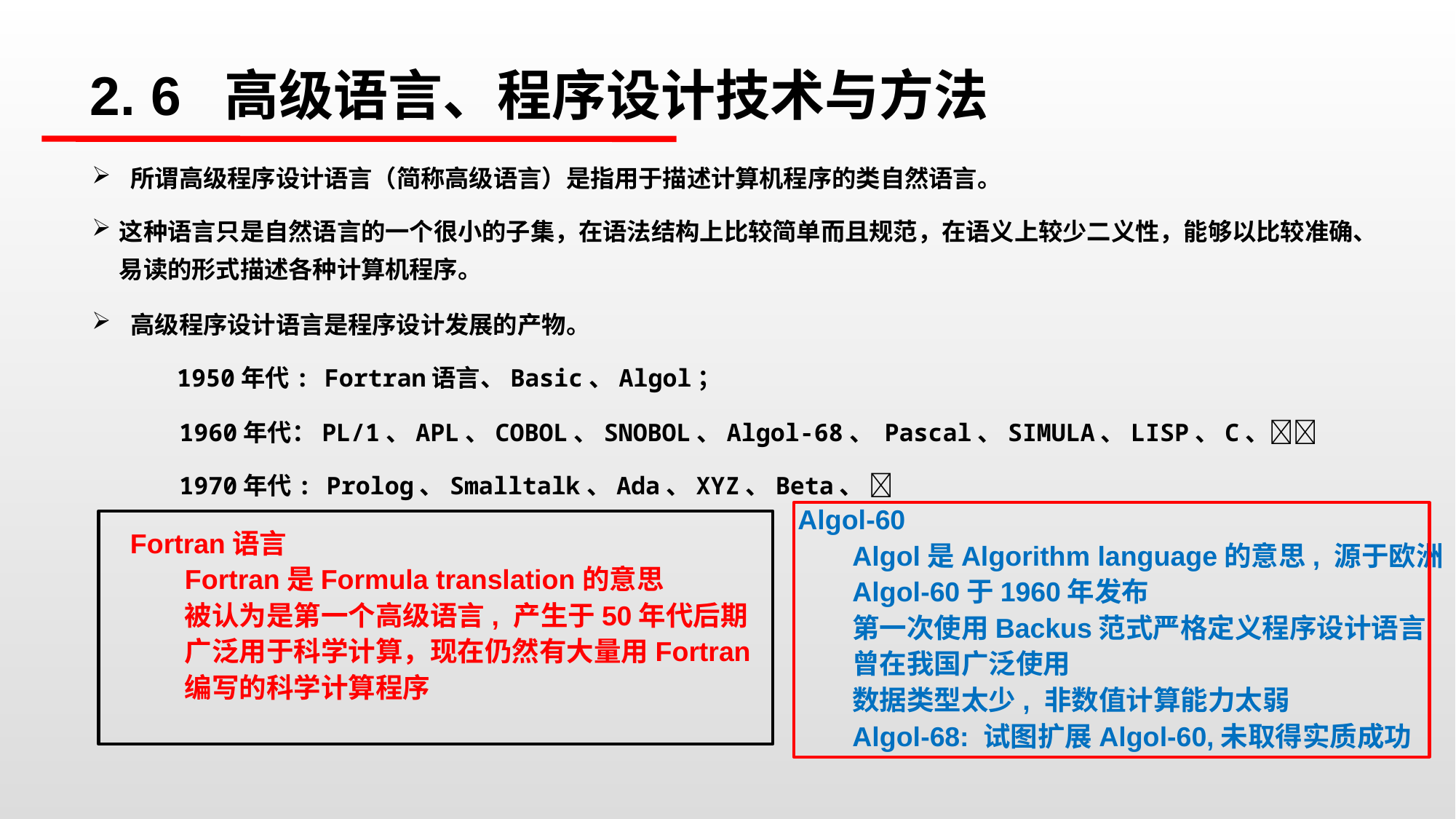

# 2. 6  高级语言、程序设计技术与方法
 所谓高级程序设计语言（简称高级语言）是指用于描述计算机程序的类自然语言。
这种语言只是自然语言的一个很小的子集，在语法结构上比较简单而且规范，在语义上较少二义性，能够以比较准确、易读的形式描述各种计算机程序。
 高级程序设计语言是程序设计发展的产物。
     1950年代: Fortran语言、Basic、Algol；
      1960年代：PL/1、APL、COBOL、SNOBOL、Algol-68、 Pascal、SIMULA、LISP、C、……
      1970年代: Prolog、Smalltalk、Ada、XYZ、Beta、 …

Algol-60
Algol是Algorithm language的意思, 源于欧洲
Algol-60于1960年发布
第一次使用Backus范式严格定义程序设计语言
曾在我国广泛使用
数据类型太少, 非数值计算能力太弱
Algol-68: 试图扩展Algol-60,未取得实质成功

Fortran语言
Fortran是Formula translation的意思
被认为是第一个高级语言, 产生于50年代后期
广泛用于科学计算，现在仍然有大量用Fortran编写的科学计算程序

48